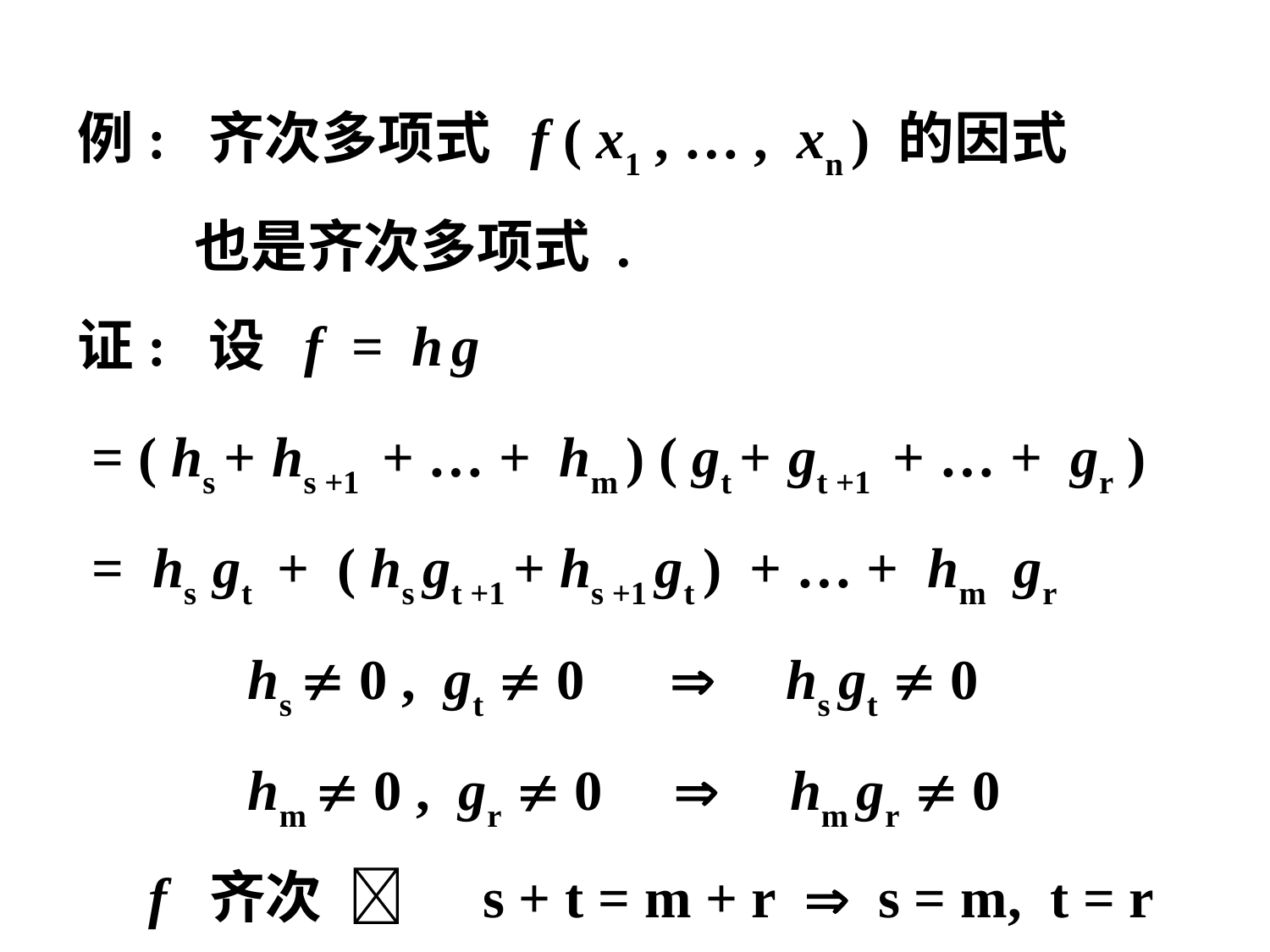

例:  齐次多项式  f ( x1 , … ,  xn ) 的因式
        也是齐次多项式 .
证:  设  f  =  h g
 = ( hs +  hs +1  + … +  hm ) ( gt +  gt +1  + … +  gr )
 =  hs  gt   +  ( hs gt +1 + hs +1 gt )  + … +  hm  gr
            hs ≠ 0 ,  gt ≠ 0      ⇒     hs gt ≠ 0
            hm ≠ 0 ,  gr ≠ 0     ⇒     hm gr ≠ 0
     f  齐次  ⇒     s + t = m + r  ⇒  s = m,  t = r